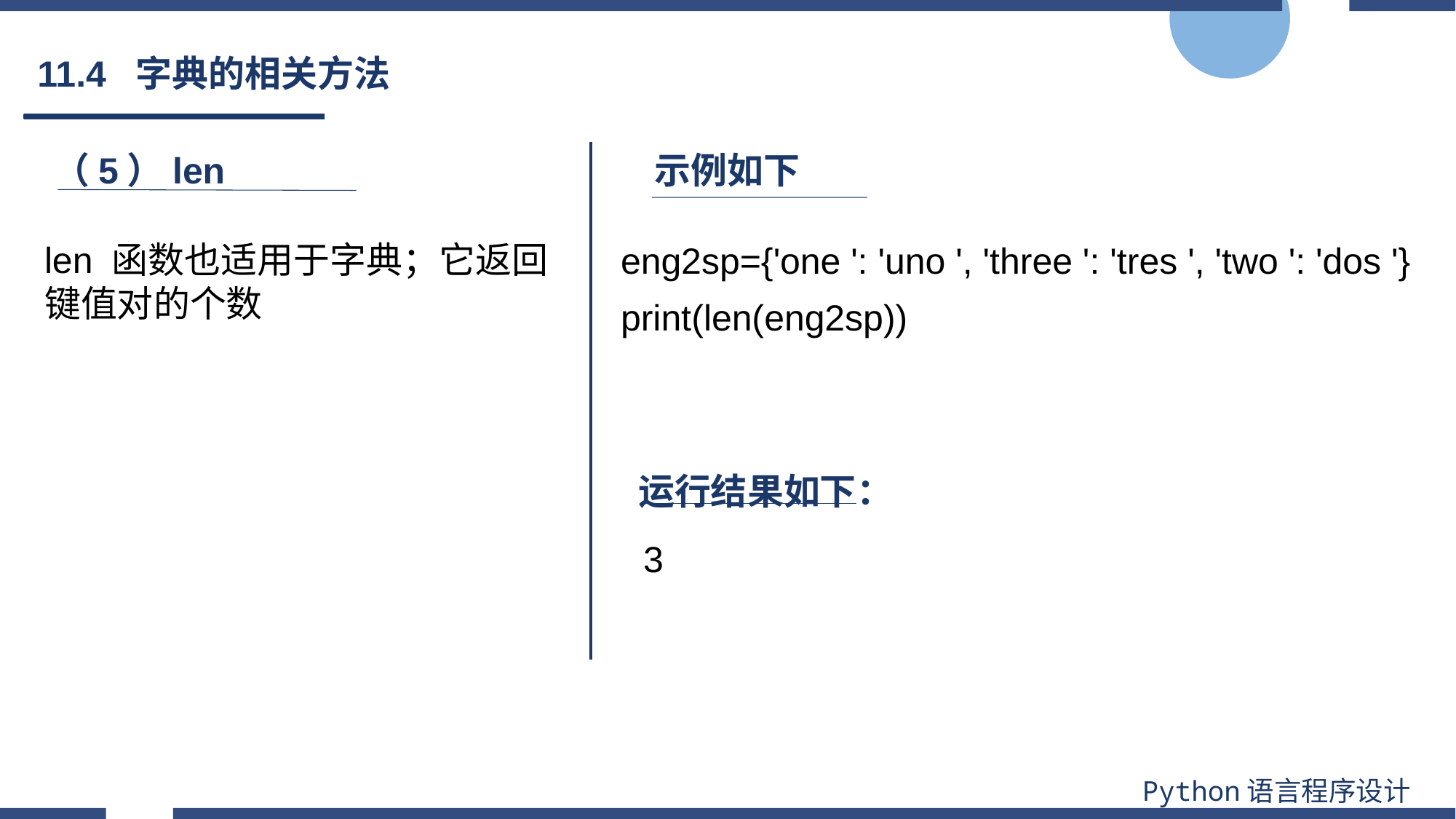

# 11.4  字典的相关方法
（5）len
示例如下
eng2sp={'one ': 'uno ', 'three ': 'tres ', 'two ': 'dos '}
print(len(eng2sp))
len 函数也适用于字典；它返回键值对的个数
运行结果如下：
3